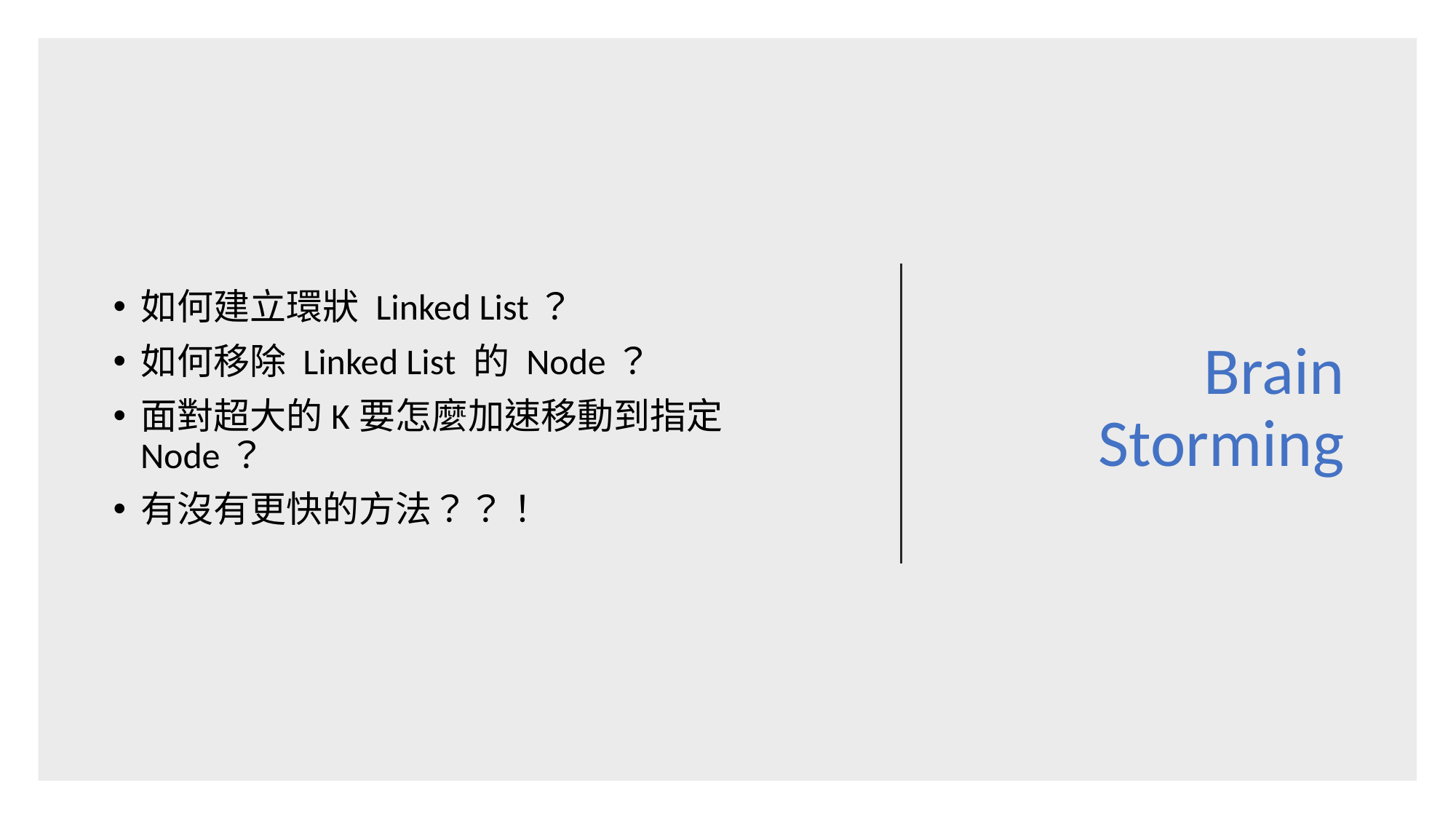

# Brain Storming
如何建立環狀 Linked List？
如何移除 Linked List 的 Node？
面對超大的K要怎麼加速移動到指定 Node？
有沒有更快的方法？？！